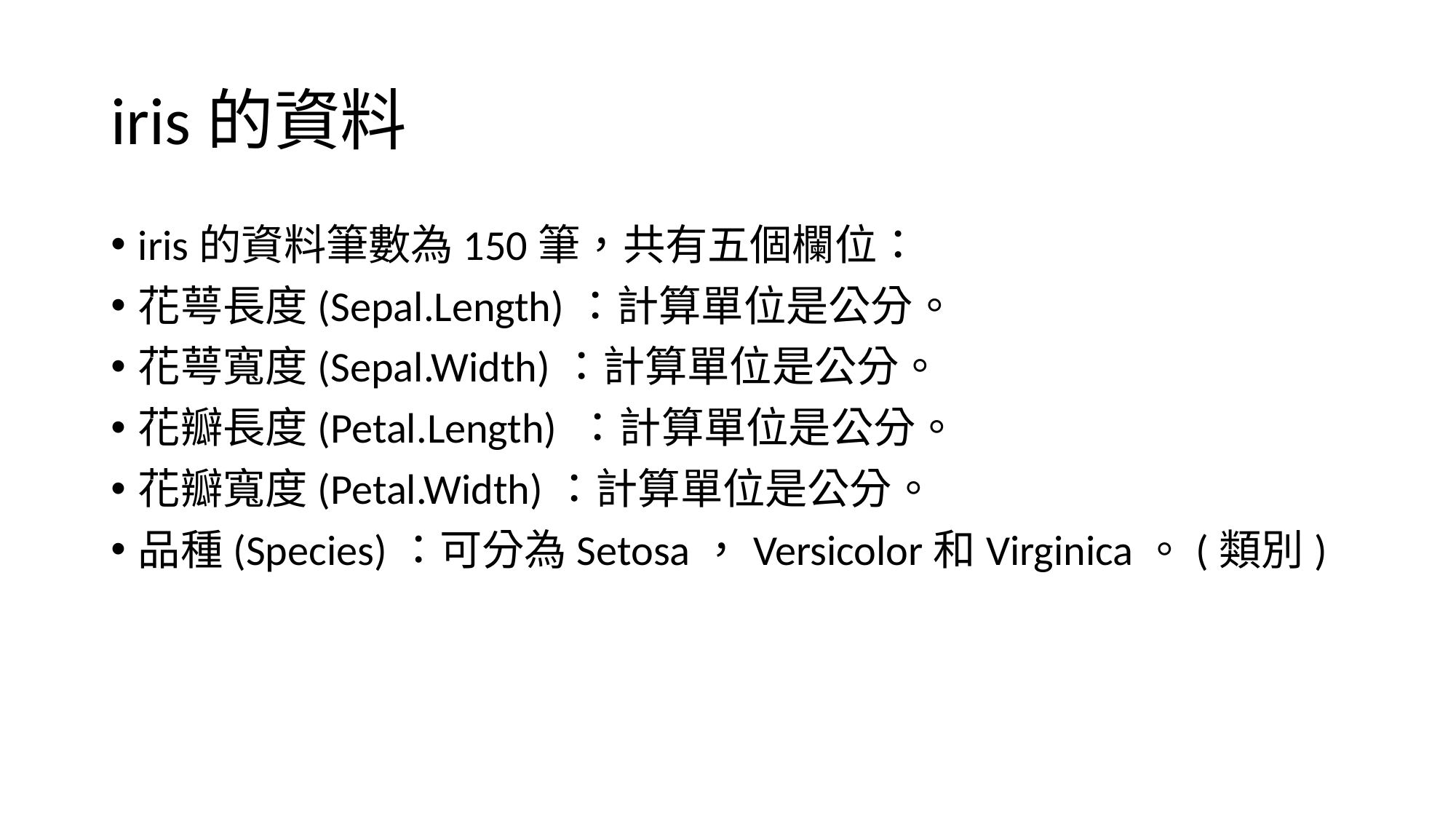

# iris的資料
iris的資料筆數為150筆，共有五個欄位：
花萼長度(Sepal.Length)：計算單位是公分。
花萼寬度(Sepal.Width)：計算單位是公分。
花瓣長度(Petal.Length) ：計算單位是公分。
花瓣寬度(Petal.Width)：計算單位是公分。
品種(Species)：可分為Setosa，Versicolor和Virginica。(類別)